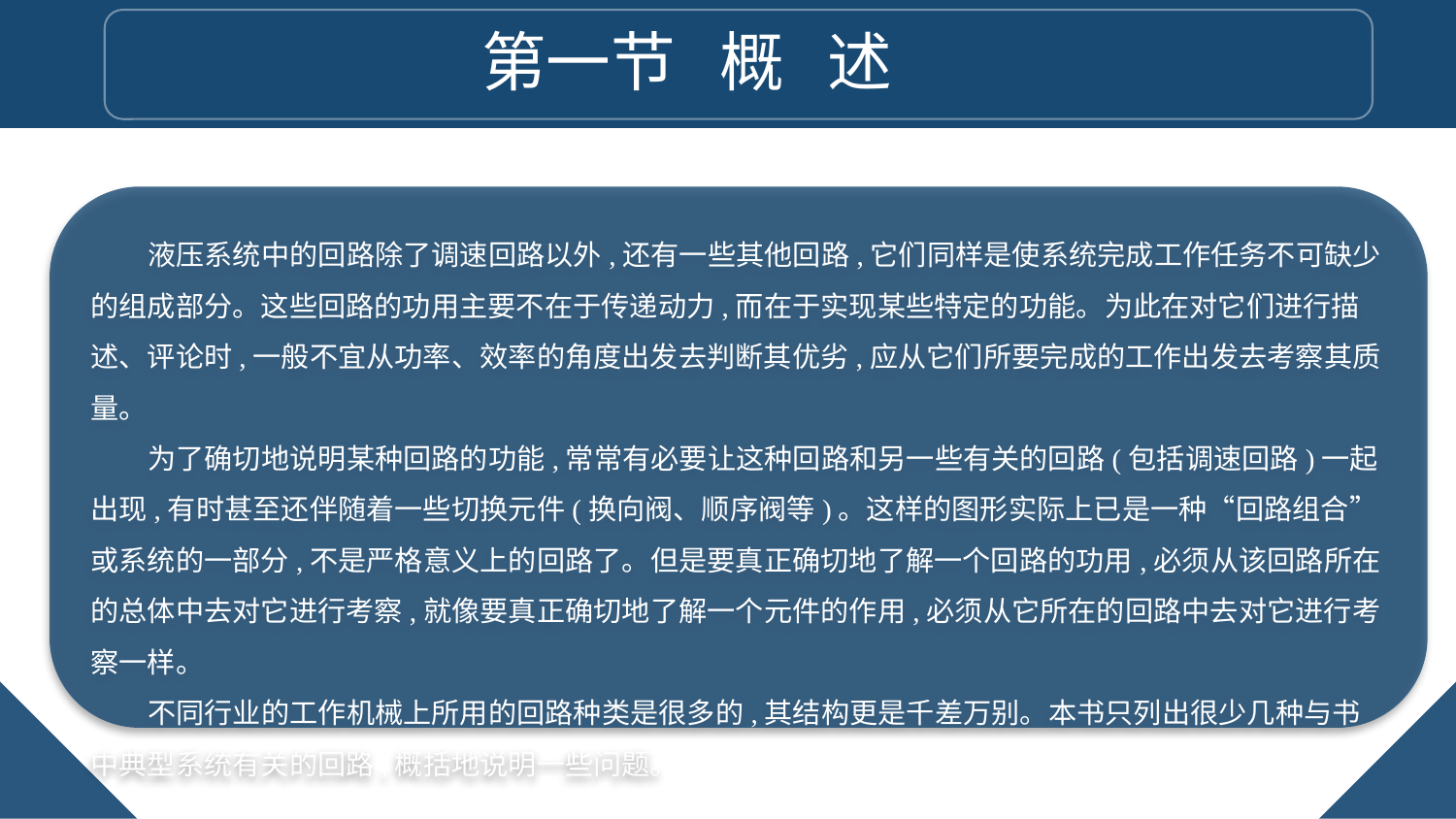

第一节   概   述
液压系统中的回路除了调速回路以外,还有一些其他回路,它们同样是使系统完成工作任务不可缺少的组成部分。这些回路的功用主要不在于传递动力,而在于实现某些特定的功能。为此在对它们进行描述、评论时,一般不宜从功率、效率的角度出发去判断其优劣,应从它们所要完成的工作出发去考察其质量。
为了确切地说明某种回路的功能,常常有必要让这种回路和另一些有关的回路(包括调速回路)一起出现,有时甚至还伴随着一些切换元件(换向阀、顺序阀等)。这样的图形实际上已是一种“回路组合”或系统的一部分,不是严格意义上的回路了。但是要真正确切地了解一个回路的功用,必须从该回路所在的总体中去对它进行考察,就像要真正确切地了解一个元件的作用,必须从它所在的回路中去对它进行考察一样。
不同行业的工作机械上所用的回路种类是很多的,其结构更是千差万别。本书只列出很少几种与书中典型系统有关的回路,概括地说明一些问题。